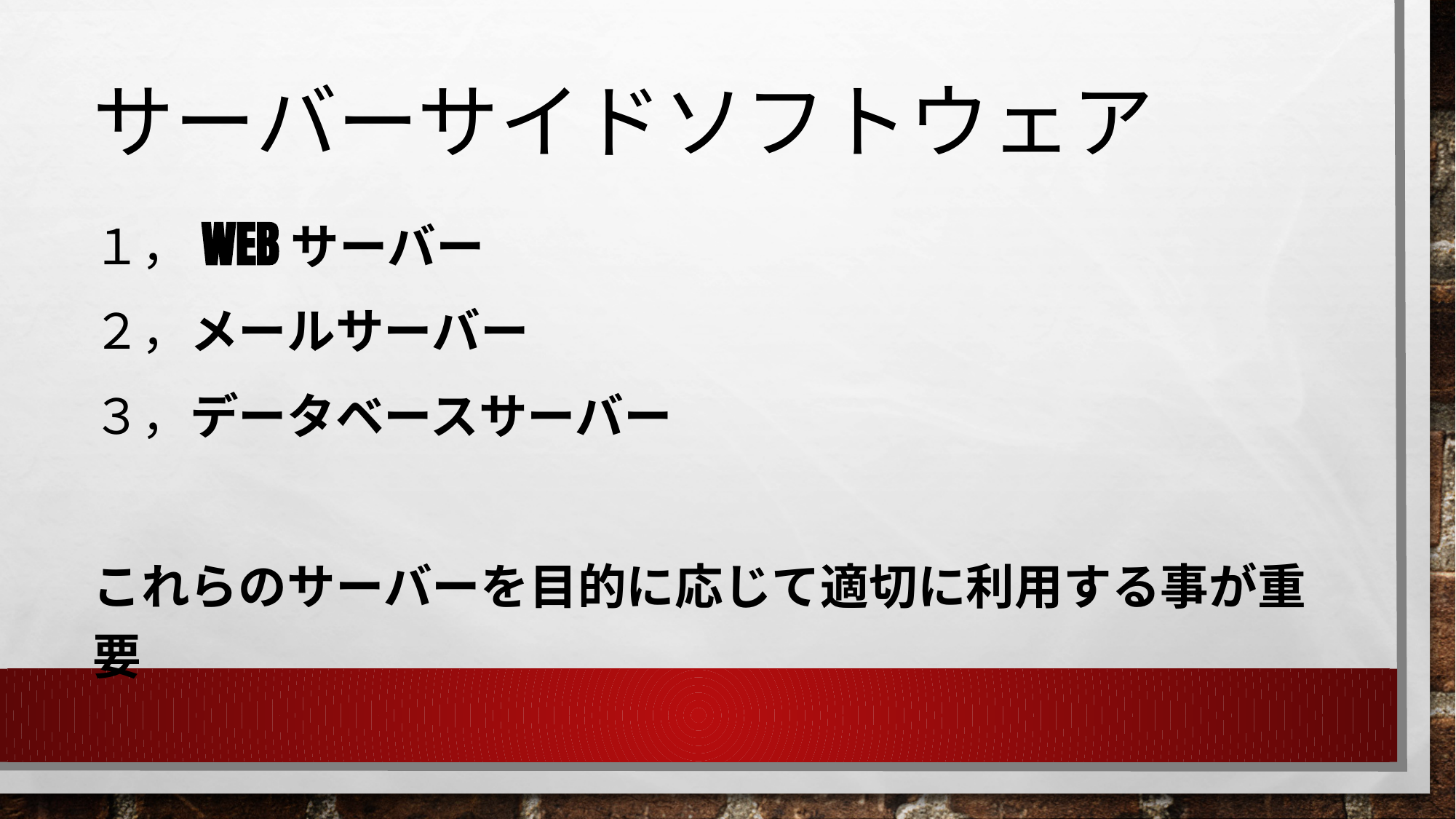

# サーバーサイドソフトウェア
１，webサーバー
２，メールサーバー
３，データベースサーバー

これらのサーバーを目的に応じて適切に利用する事が重要